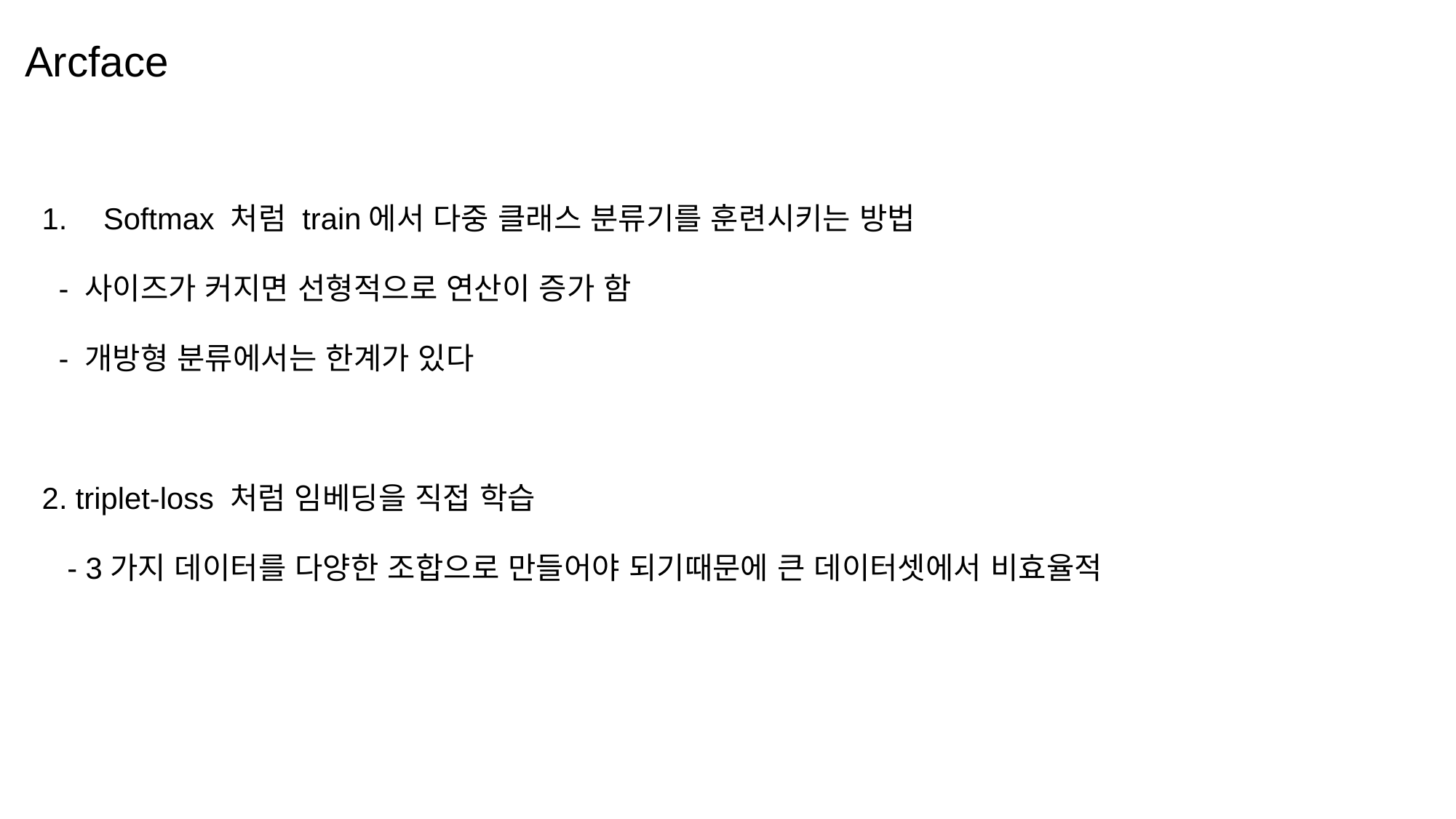

# Arcface
Softmax 처럼 train에서 다중 클래스 분류기를 훈련시키는 방법
  - 사이즈가 커지면 선형적으로 연산이 증가 함
  - 개방형 분류에서는 한계가 있다

2. triplet-loss 처럼 임베딩을 직접 학습
   - 3가지 데이터를 다양한 조합으로 만들어야 되기때문에 큰 데이터셋에서 비효율적